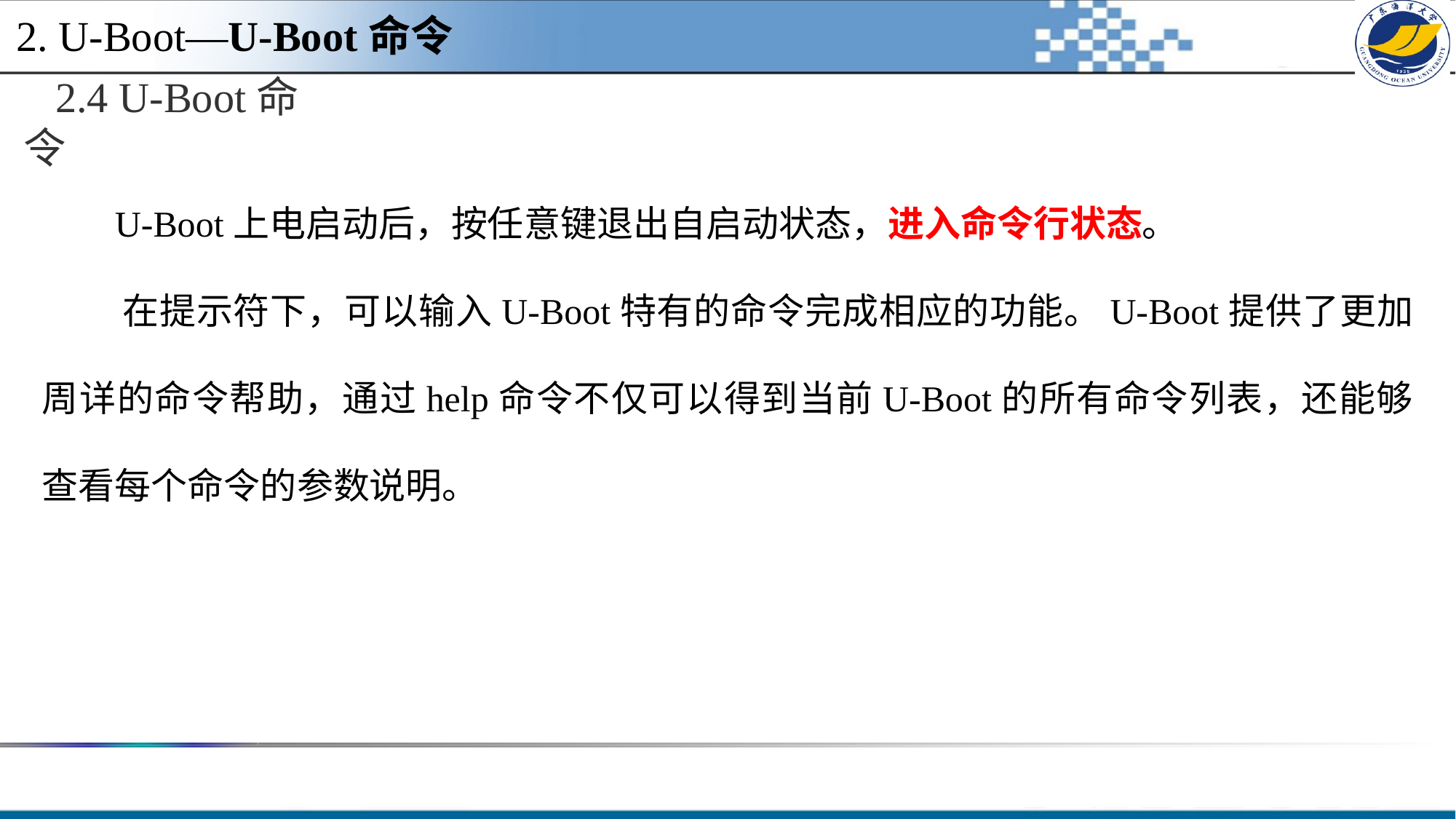

2. U-Boot—U-Boot命令
2.4 U-Boot命令
        U-Boot上电启动后，按任意键退出自启动状态，进入命令行状态。
        在提示符下，可以输入U-Boot特有的命令完成相应的功能。U-Boot提供了更加周详的命令帮助，通过help命令不仅可以得到当前U-Boot的所有命令列表，还能够查看每个命令的参数说明。